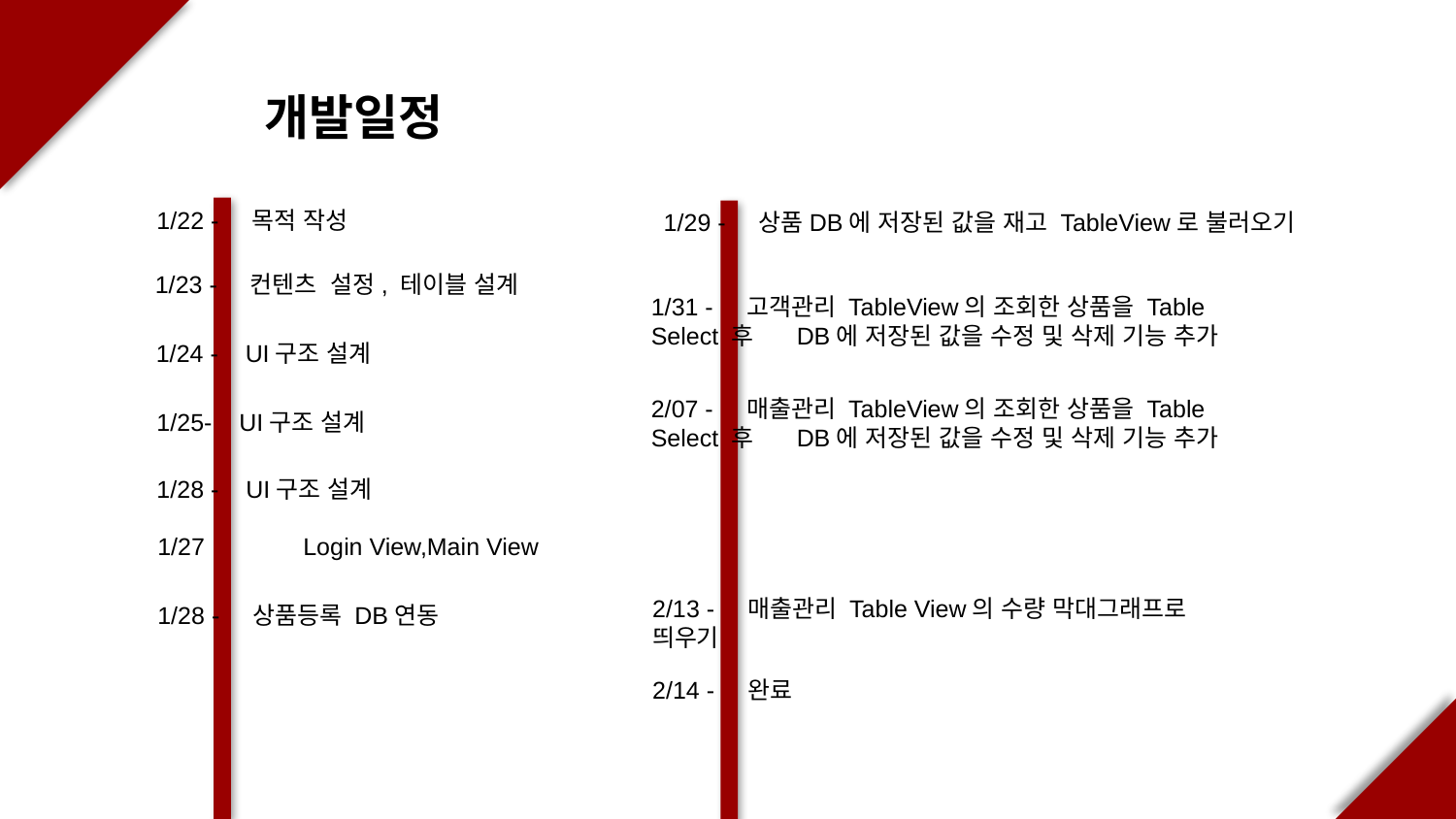

개발일정
1/22 -    목적 작성

1/29 -    상품DB에 저장된 값을 재고 TableView로 불러오기

1/23 -    컨텐츠  설정, 테이블 설계
1/31 -    고객관리 TableView의 조회한 상품을 Table Select 후 	DB에 저장된 값을 수정 및 삭제 기능 추가
1/24 -    UI구조 설계
2/07 -    매출관리 TableView의 조회한 상품을 Table Select 후 	DB에 저장된 값을 수정 및 삭제 기능 추가
1/25-    UI구조 설계
1/28 -    UI구조 설계
1/27 	Login View,Main View
2/13 -    매출관리 Table View의 수량 막대그래프로 띄우기
1/28 -    상품등록 DB연동
2/14 -    완료